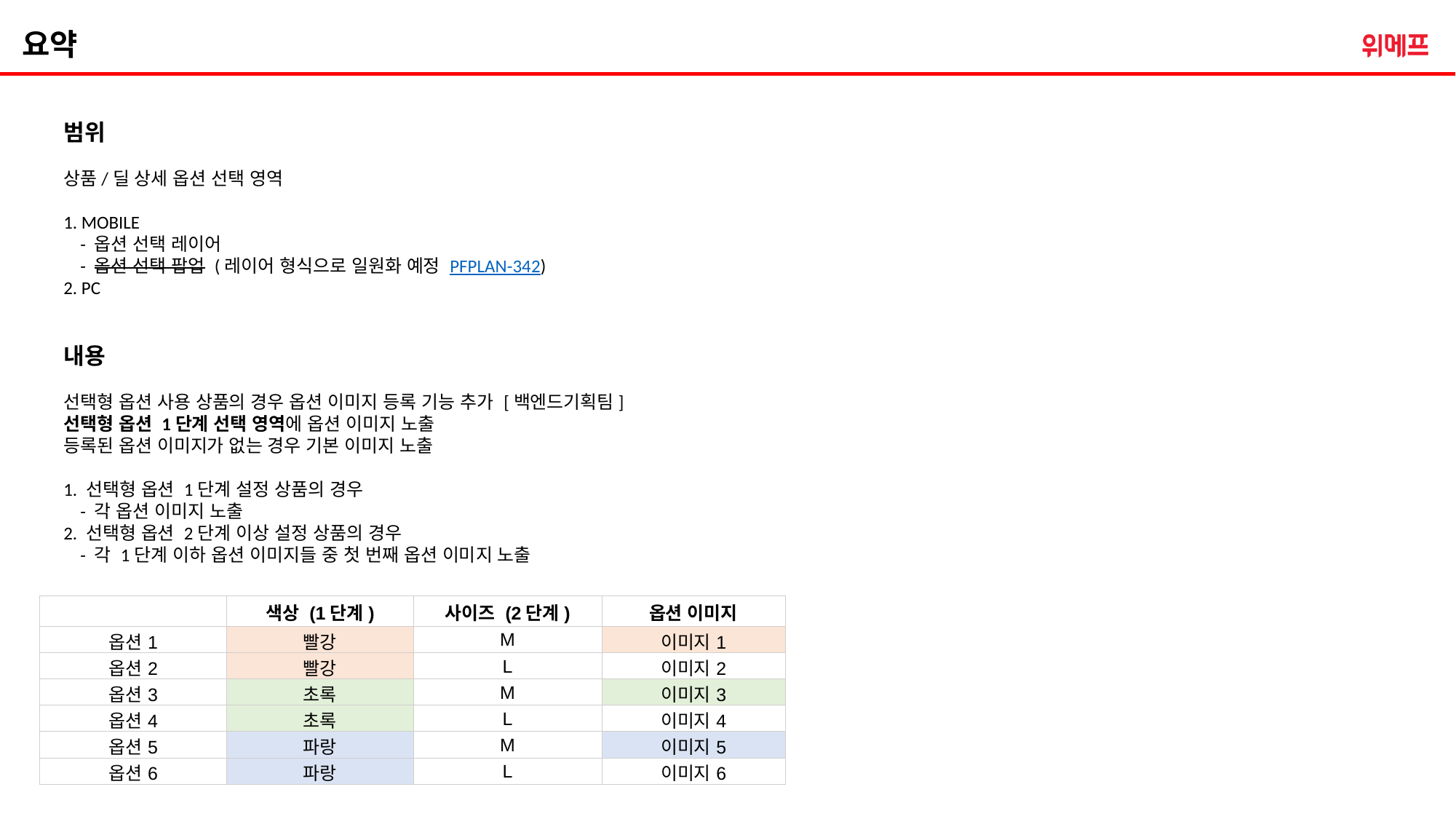

# 요약
범위

상품/딜 상세 옵션 선택 영역

1. MOBILE
    - 옵션 선택 레이어
    - 옵션 선택 팝업 (레이어 형식으로 일원화 예정 PFPLAN-342)
2. PC

내용

선택형 옵션 사용 상품의 경우 옵션 이미지 등록 기능 추가 [백엔드기획팀]
선택형 옵션 1단계 선택 영역에 옵션 이미지 노출
등록된 옵션 이미지가 없는 경우 기본 이미지 노출

1. 선택형 옵션 1단계 설정 상품의 경우
    - 각 옵션 이미지 노출
2. 선택형 옵션 2단계 이상 설정 상품의 경우
    - 각 1단계 이하 옵션 이미지들 중 첫 번째 옵션 이미지 노출
|  | 색상 (1단계) | 사이즈 (2단계) | 옵션 이미지 |
| --- | --- | --- | --- |
| 옵션1 | 빨강 | M | 이미지1 |
| 옵션2 | 빨강 | L | 이미지2 |
| 옵션3 | 초록 | M | 이미지3 |
| 옵션4 | 초록 | L | 이미지4 |
| 옵션5 | 파랑 | M | 이미지5 |
| 옵션6 | 파랑 | L | 이미지6 |